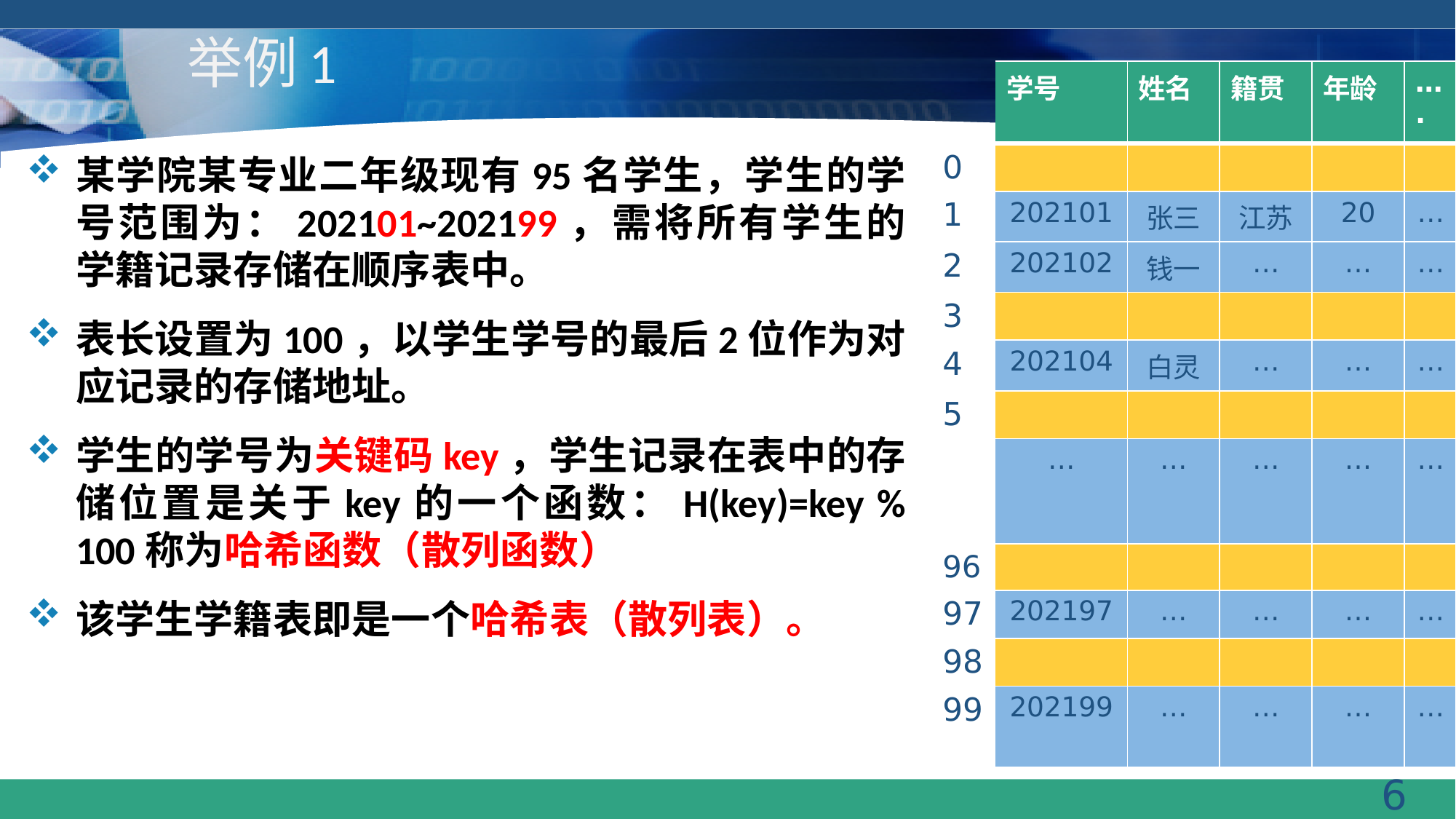

# 举例1
|  | 学号 | 姓名 | 籍贯 | 年龄 | …. |
| --- | --- | --- | --- | --- | --- |
| 0 |  |  |  |  |  |
| 1 | 202101 | 张三 | 江苏 | 20 | … |
| 2 | 202102 | 钱一 | … | … | … |
| 3 |  |  |  |  |  |
| 4 | 202104 | 白灵 | … | … | … |
| 5 |  |  |  |  |  |
|  | … | … | … | … | … |
| 96 |  |  |  |  |  |
| 97 | 202197 | … | … | … | … |
| 98 |  |  |  |  |  |
| 99 | 202199 | … | … | … | … |
某学院某专业二年级现有95名学生，学生的学号范围为：202101~202199，需将所有学生的学籍记录存储在顺序表中。
表长设置为100，以学生学号的最后2位作为对应记录的存储地址。
学生的学号为关键码key，学生记录在表中的存储位置是关于key的一个函数：H(key)=key % 100称为哈希函数（散列函数）
该学生学籍表即是一个哈希表（散列表）。